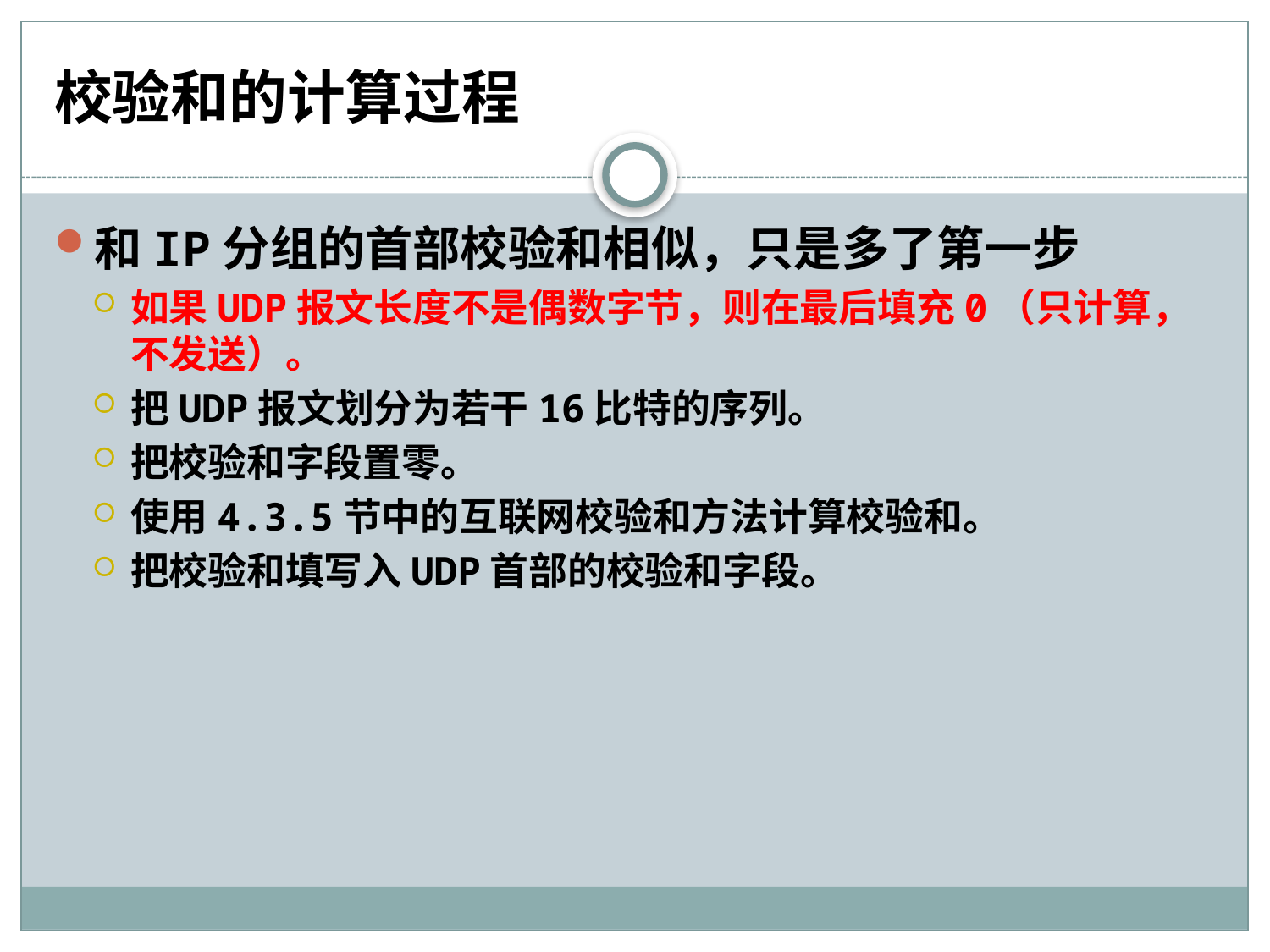

# 校验和的计算过程
和IP分组的首部校验和相似，只是多了第一步
如果UDP报文长度不是偶数字节，则在最后填充0（只计算，不发送）。
把UDP报文划分为若干16比特的序列。
把校验和字段置零。
使用4.3.5节中的互联网校验和方法计算校验和。
把校验和填写入UDP首部的校验和字段。